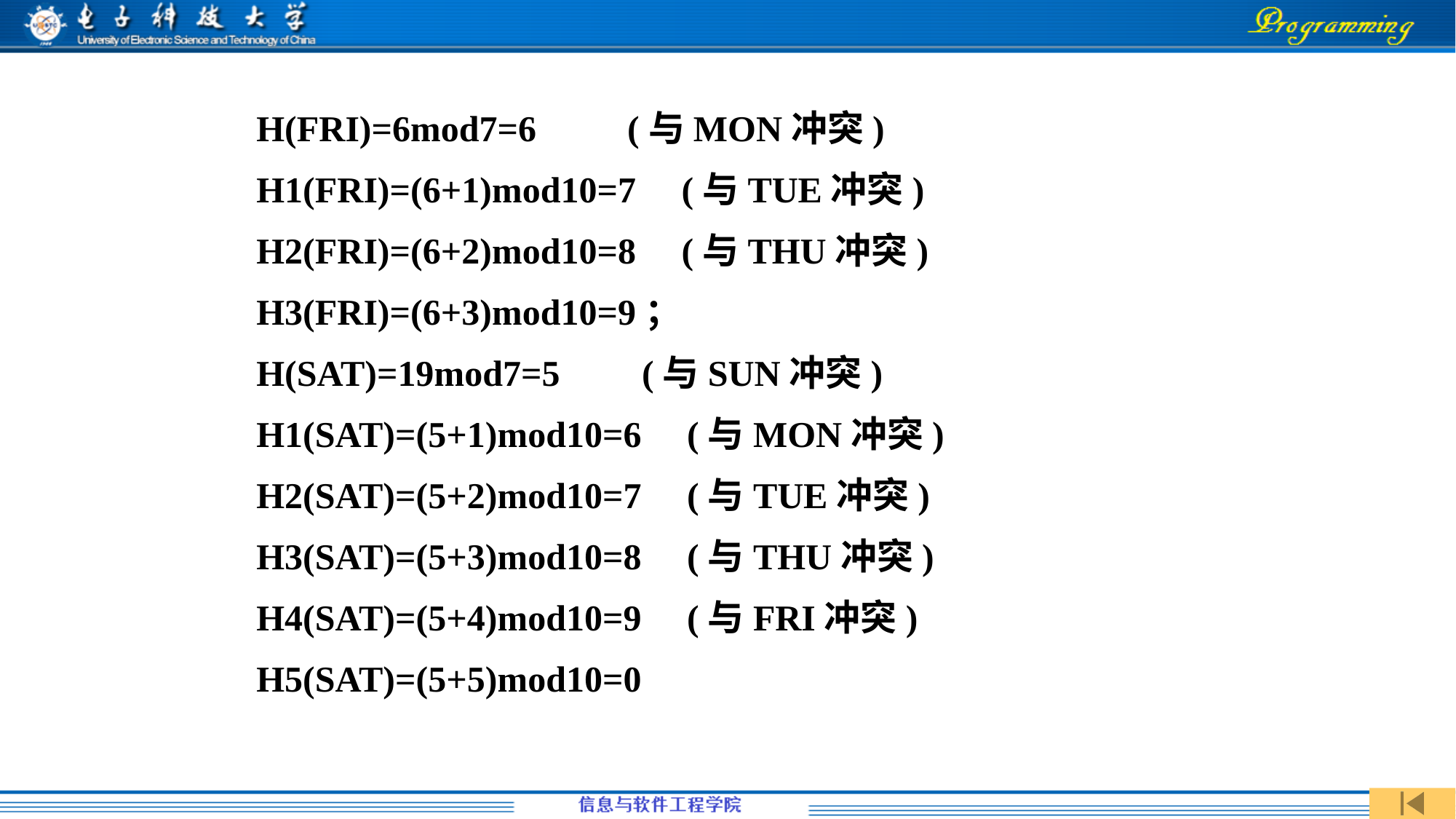

H(FRI)=6mod7=6          (与MON冲突)
H1(FRI)=(6+1)mod10=7     (与TUE冲突)
H2(FRI)=(6+2)mod10=8     (与THU冲突)
H3(FRI)=(6+3)mod10=9；
H(SAT)=19mod7=5         (与SUN冲突)
H1(SAT)=(5+1)mod10=6     (与MON冲突)
H2(SAT)=(5+2)mod10=7     (与TUE冲突)
H3(SAT)=(5+3)mod10=8     (与THU冲突)
H4(SAT)=(5+4)mod10=9     (与FRI冲突)
H5(SAT)=(5+5)mod10=0